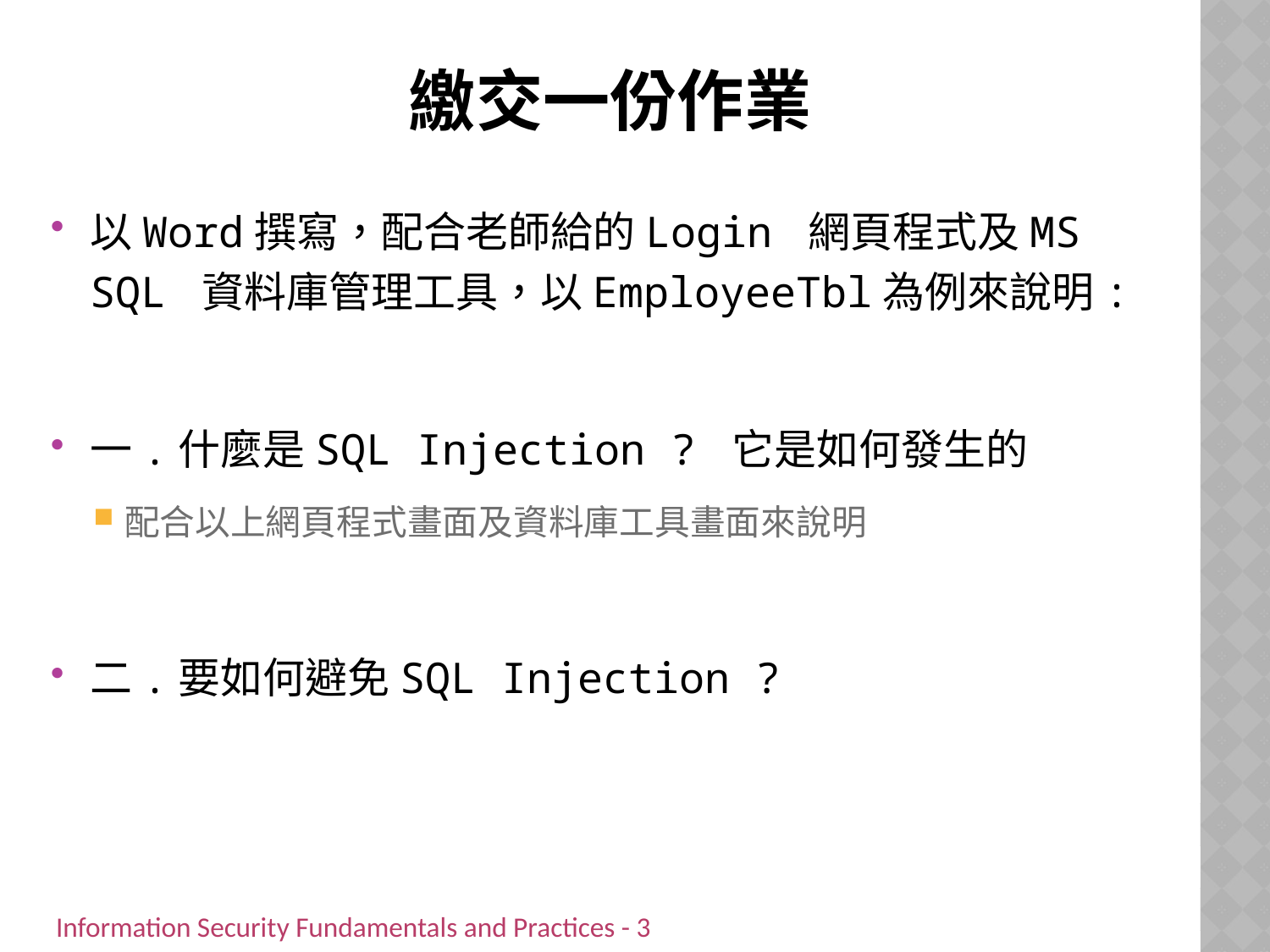

# 繳交一份作業
以Word撰寫，配合老師給的Login 網頁程式及MS SQL 資料庫管理工具，以EmployeeTbl為例來說明:

一.什麼是SQL Injection ? 它是如何發生的
配合以上網頁程式畫面及資料庫工具畫面來說明

二.要如何避免SQL Injection ?